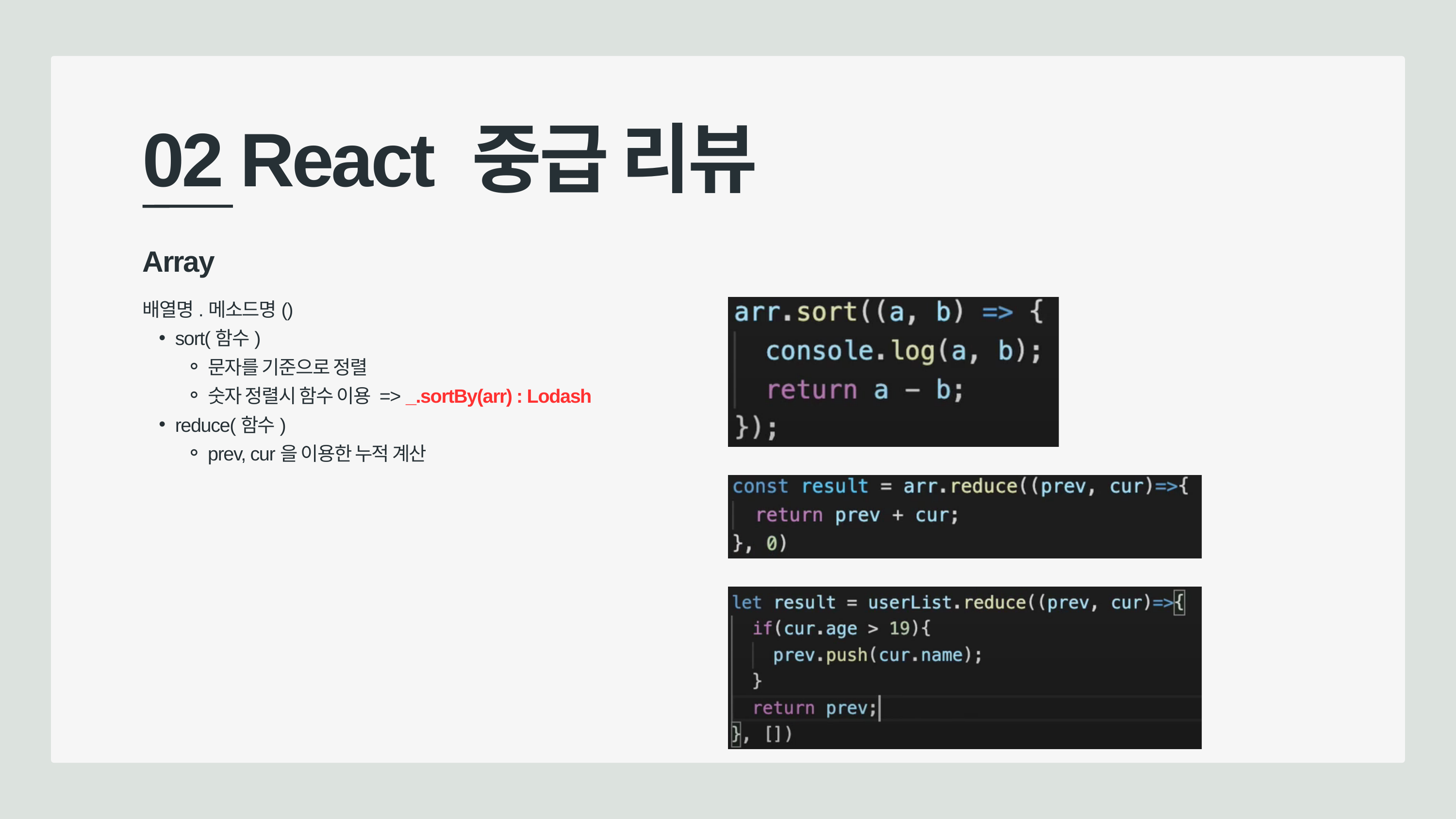

02 React 중급 리뷰

Array
배열명.메소드명()
sort(함수)
문자를 기준으로 정렬
숫자 정렬시 함수 이용 => _.sortBy(arr) : Lodash
reduce(함수)
prev, cur을 이용한 누적 계산